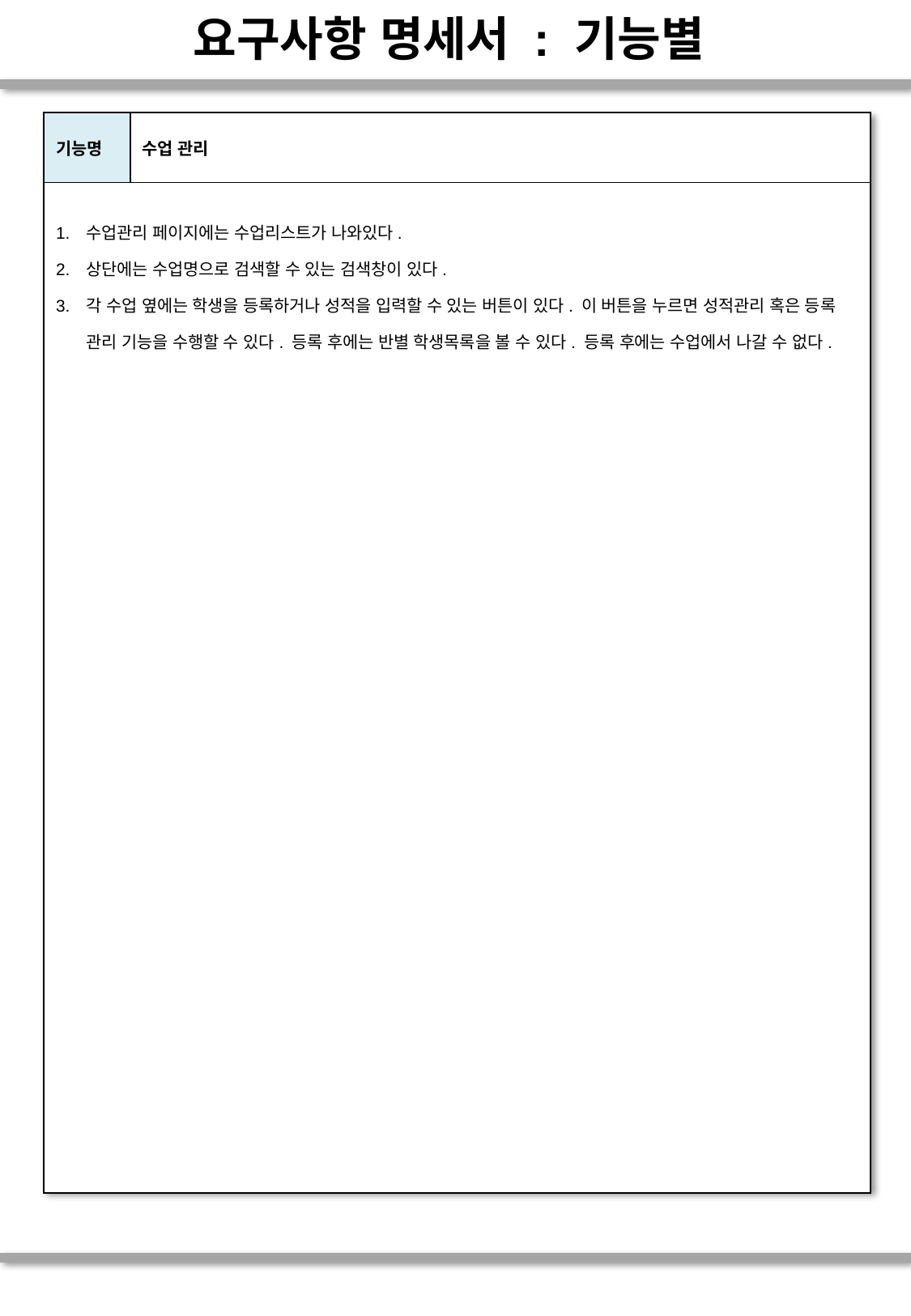

# 요구사항 명세서 : 기능별
| 기능명 | 수업 관리 |
| --- | --- |
| 수업관리 페이지에는 수업리스트가 나와있다. 상단에는 수업명으로 검색할 수 있는 검색창이 있다. 각 수업 옆에는 학생을 등록하거나 성적을 입력할 수 있는 버튼이 있다. 이 버튼을 누르면 성적관리 혹은 등록 관리 기능을 수행할 수 있다. 등록 후에는 반별 학생목록을 볼 수 있다. 등록 후에는 수업에서 나갈 수 없다. |  |